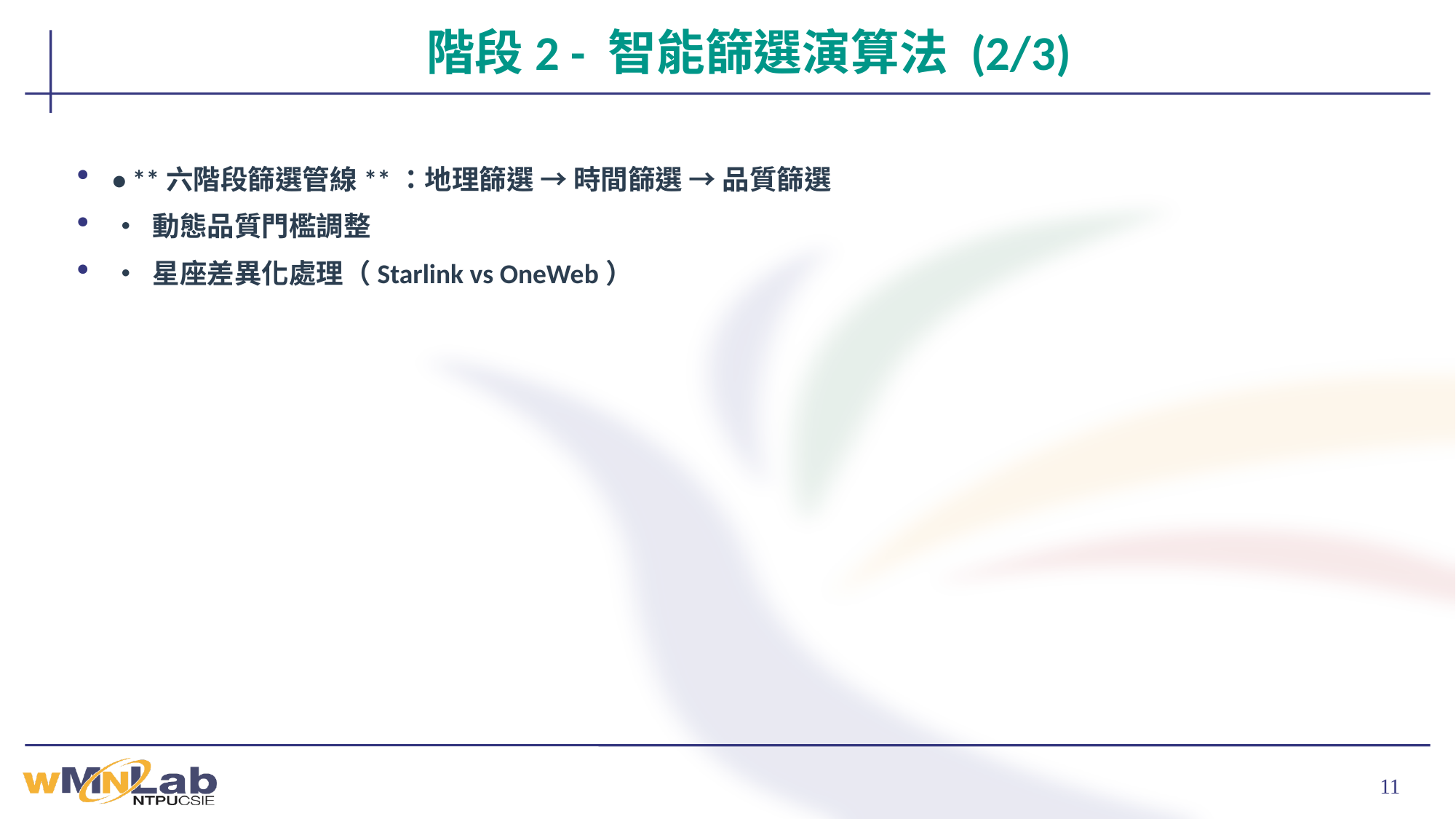

# 階段2 - 智能篩選演算法 (2/3)

• **六階段篩選管線**：地理篩選 → 時間篩選 → 品質篩選
• 動態品質門檻調整
• 星座差異化處理（Starlink vs OneWeb）